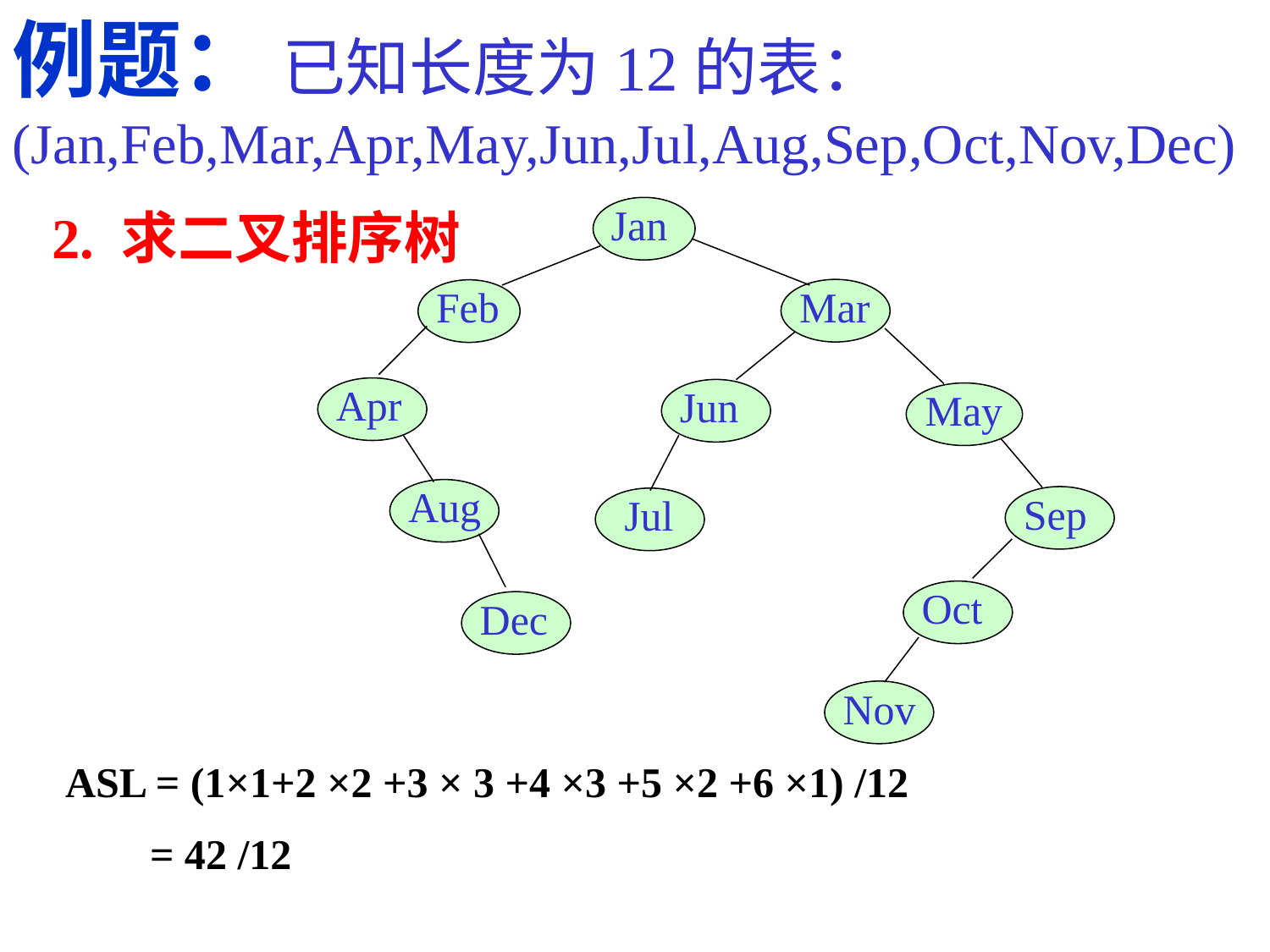

例题： 已知长度为12的表：
(Jan,Feb,Mar,Apr,May,Jun,Jul,Aug,Sep,Oct,Nov,Dec)
Jan

2. 求二叉排序树

Mar

Feb

Apr

Jun

May

Aug

Sep

 Jul

Oct

Dec

Nov

ASL = (1×1+2 ×2 +3 × 3 +4 ×3 +5 ×2 +6 ×1) /12
        = 42 /12